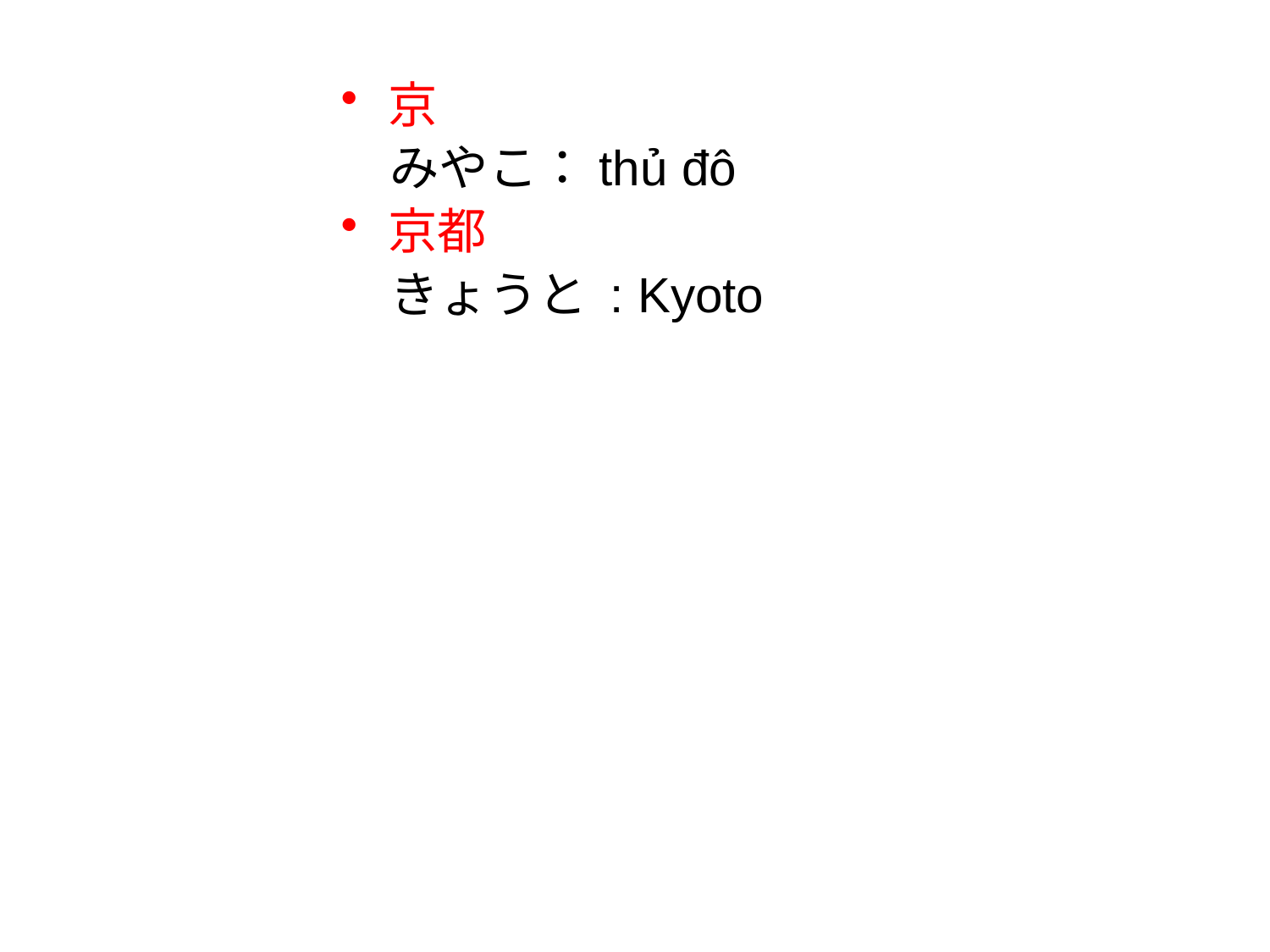

京
　みやこ：thủ đô
京都
　きょうと : Kyoto